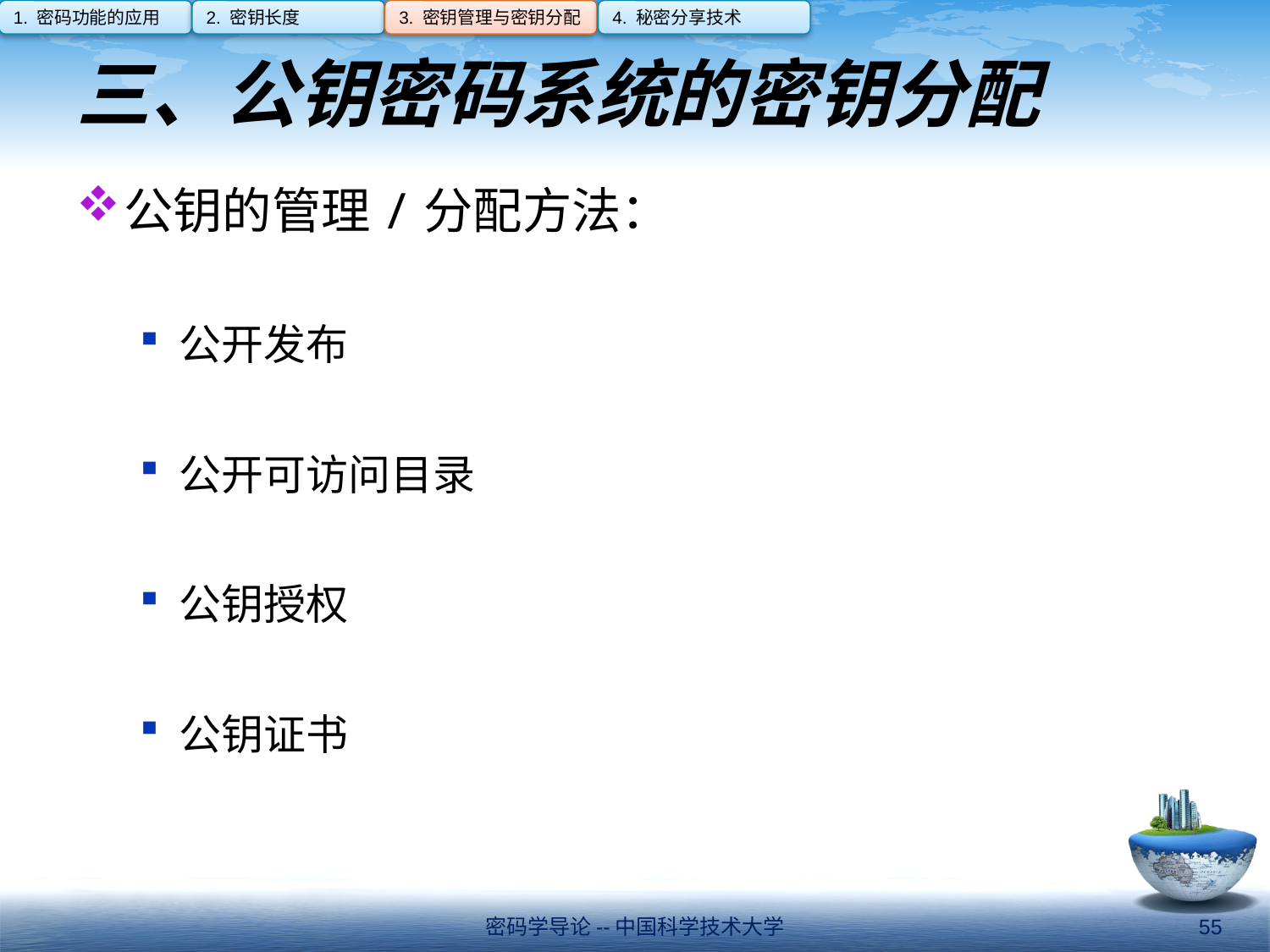

1. 密码功能的应用
2. 密钥长度
3. 密钥管理与密钥分配
4. 秘密分享技术
# 三、公钥密码系统的密钥分配
公钥的管理/分配方法：

公开发布

公开可访问目录

公钥授权

公钥证书
密码学导论--中国科学技术大学
55